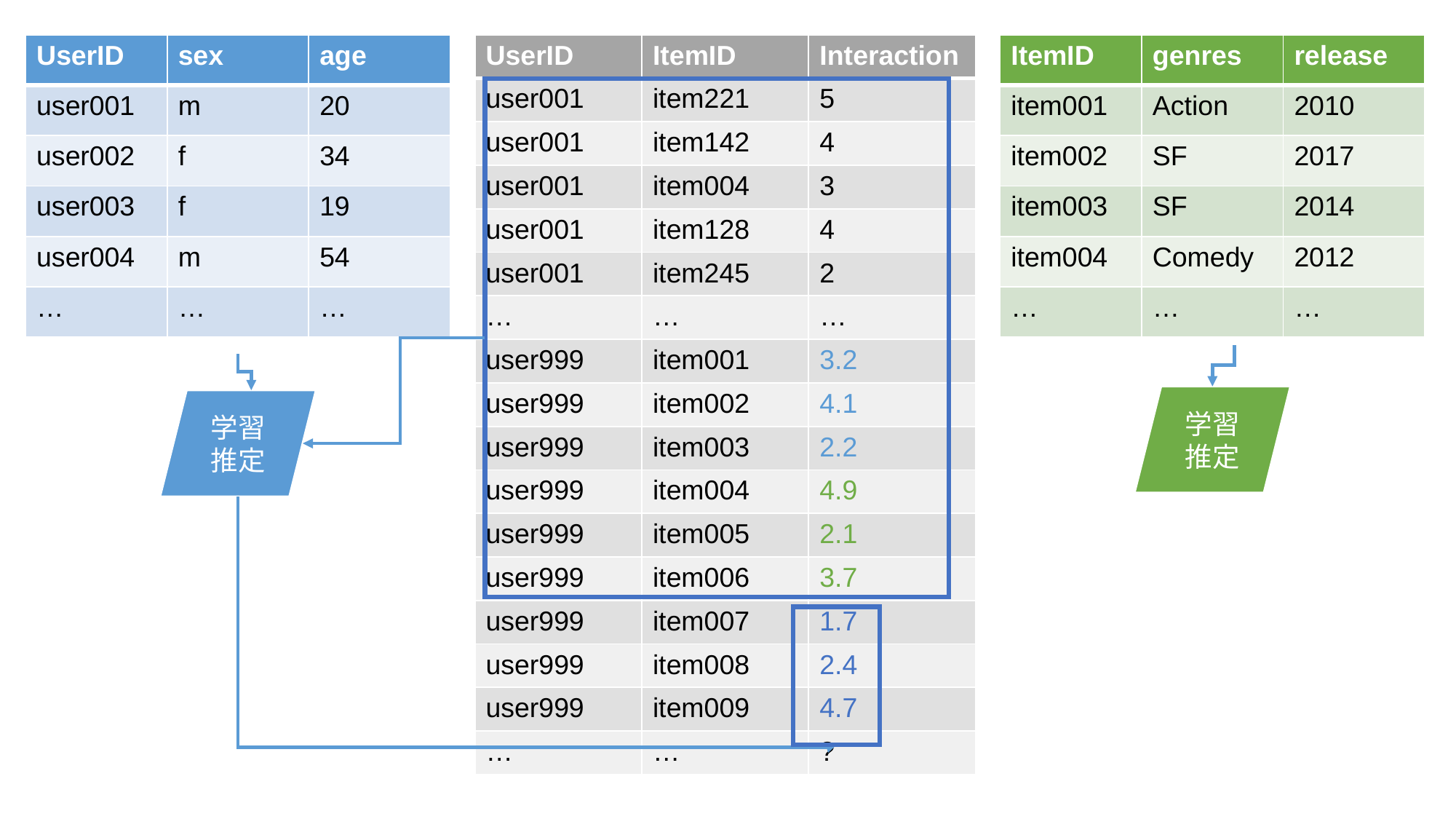

| UserID | sex | age |
| --- | --- | --- |
| user001 | m | 20 |
| user002 | f | 34 |
| user003 | f | 19 |
| user004 | m | 54 |
| … | … | … |
| UserID | ItemID | Interaction |
| --- | --- | --- |
| user001 | item221 | 5 |
| user001 | item142 | 4 |
| user001 | item004 | 3 |
| user001 | item128 | 4 |
| user001 | item245 | 2 |
| … | … | … |
| user999 | item001 | 3.2 |
| user999 | item002 | 4.1 |
| user999 | item003 | 2.2 |
| user999 | item004 | 4.9 |
| user999 | item005 | 2.1 |
| user999 | item006 | 3.7 |
| user999 | item007 | 1.7 |
| user999 | item008 | 2.4 |
| user999 | item009 | 4.7 |
| … | … | ? |
| ItemID | genres | release |
| --- | --- | --- |
| item001 | Action | 2010 |
| item002 | SF | 2017 |
| item003 | SF | 2014 |
| item004 | Comedy | 2012 |
| … | … | … |

学習
推定
学習
推定